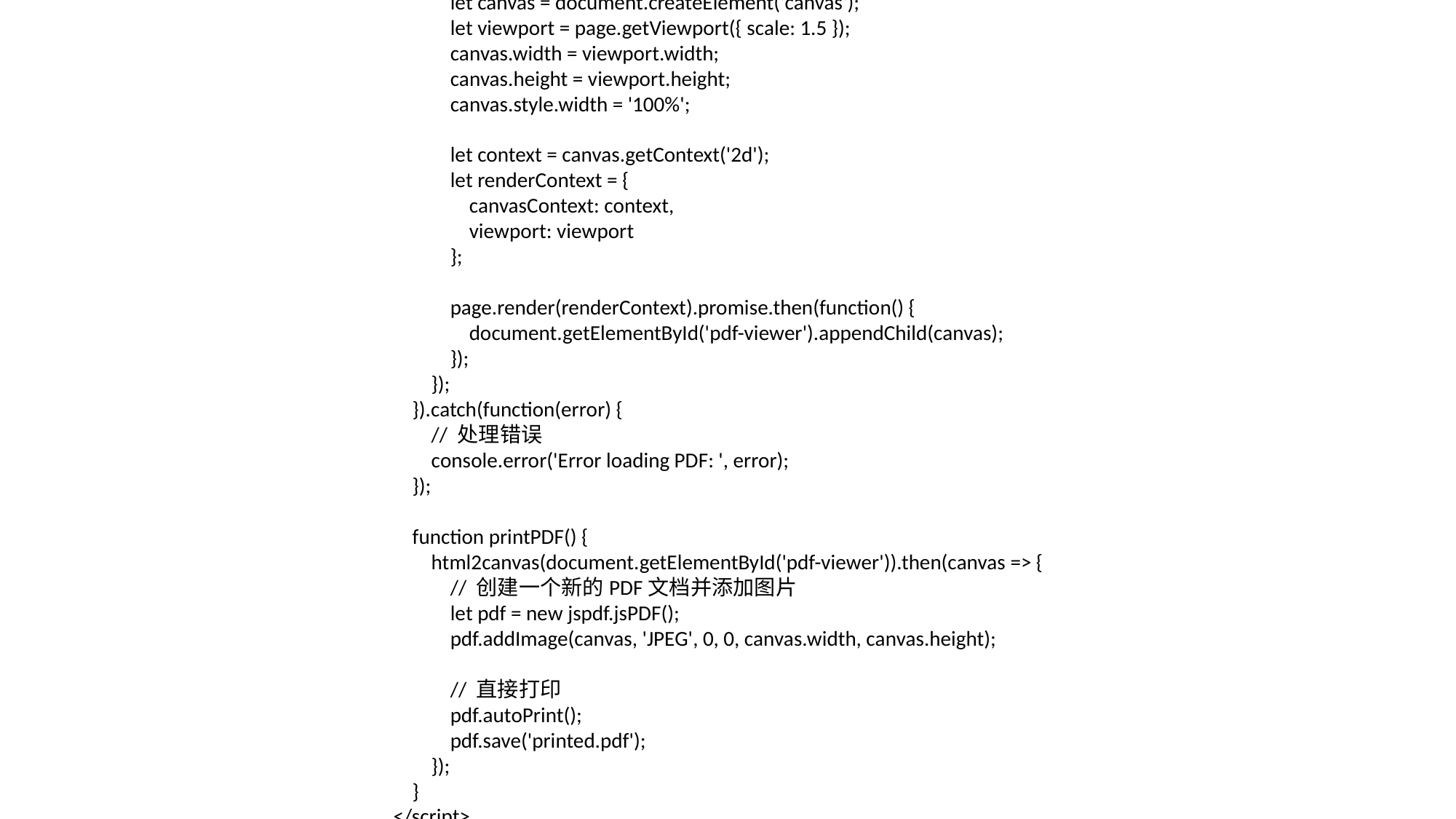

<!DOCTYPE html>
<html>
<head>
    <title>PDF Print Example</title>
    <script src="path/to/pdf.js"></script>
    <script src="path/to/html2canvas.min.js"></script>
</head>
<body>
    <div id="pdf-viewer"></div>
    <button onclick="printPDF()">Print PDF</button>

    <script>
        // 加载PDF文件
        let pdfUrl = 'path/to/your/pdf/file.pdf';
        let pdfjsLib = window['pdfjs-dist/build/pdf'];
        pdfjsLib.GlobalWorkerOptions.workerSrc = 'path/to/pdf.js/build/pdf.worker.js';

        let loadingTask = pdfjsLib.getDocument(pdfUrl);

        loadingTask.promise.then(function(pdf) {
            console.log('PDF loaded');

            // 渲染PDF
            let pageNumber = 1;
            pdf.getPage(pageNumber).then(function(page) {
                console.log('Page loaded');

                let canvas = document.createElement('canvas');
                let viewport = page.getViewport({ scale: 1.5 });
                canvas.width = viewport.width;
                canvas.height = viewport.height;
                canvas.style.width = '100%';

                let context = canvas.getContext('2d');
                let renderContext = {
                    canvasContext: context,
                    viewport: viewport
                };

                page.render(renderContext).promise.then(function() {
                    document.getElementById('pdf-viewer').appendChild(canvas);
                });
            });
        }).catch(function(error) {
            // 处理错误
            console.error('Error loading PDF: ', error);
        });

        function printPDF() {
            html2canvas(document.getElementById('pdf-viewer')).then(canvas => {
                // 创建一个新的PDF文档并添加图片
                let pdf = new jspdf.jsPDF();
                pdf.addImage(canvas, 'JPEG', 0, 0, canvas.width, canvas.height);

                // 直接打印
                pdf.autoPrint();
                pdf.save('printed.pdf');
            });
        }
    </script>
</body>
</html>